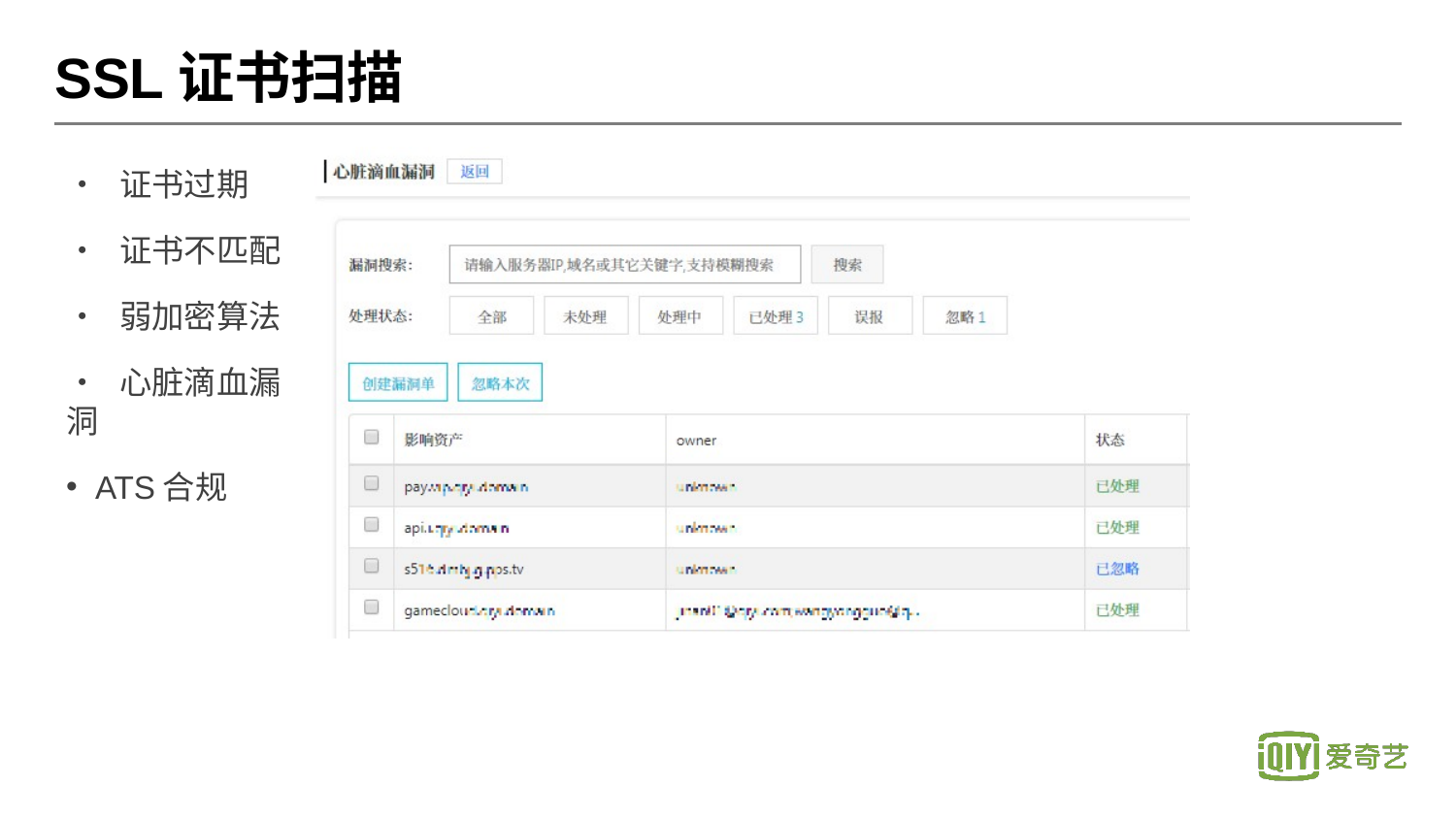

# SSL证书扫描

• 证书过期
• 证书不匹配
• 弱加密算法
• 心脏滴血漏洞
ATS合规